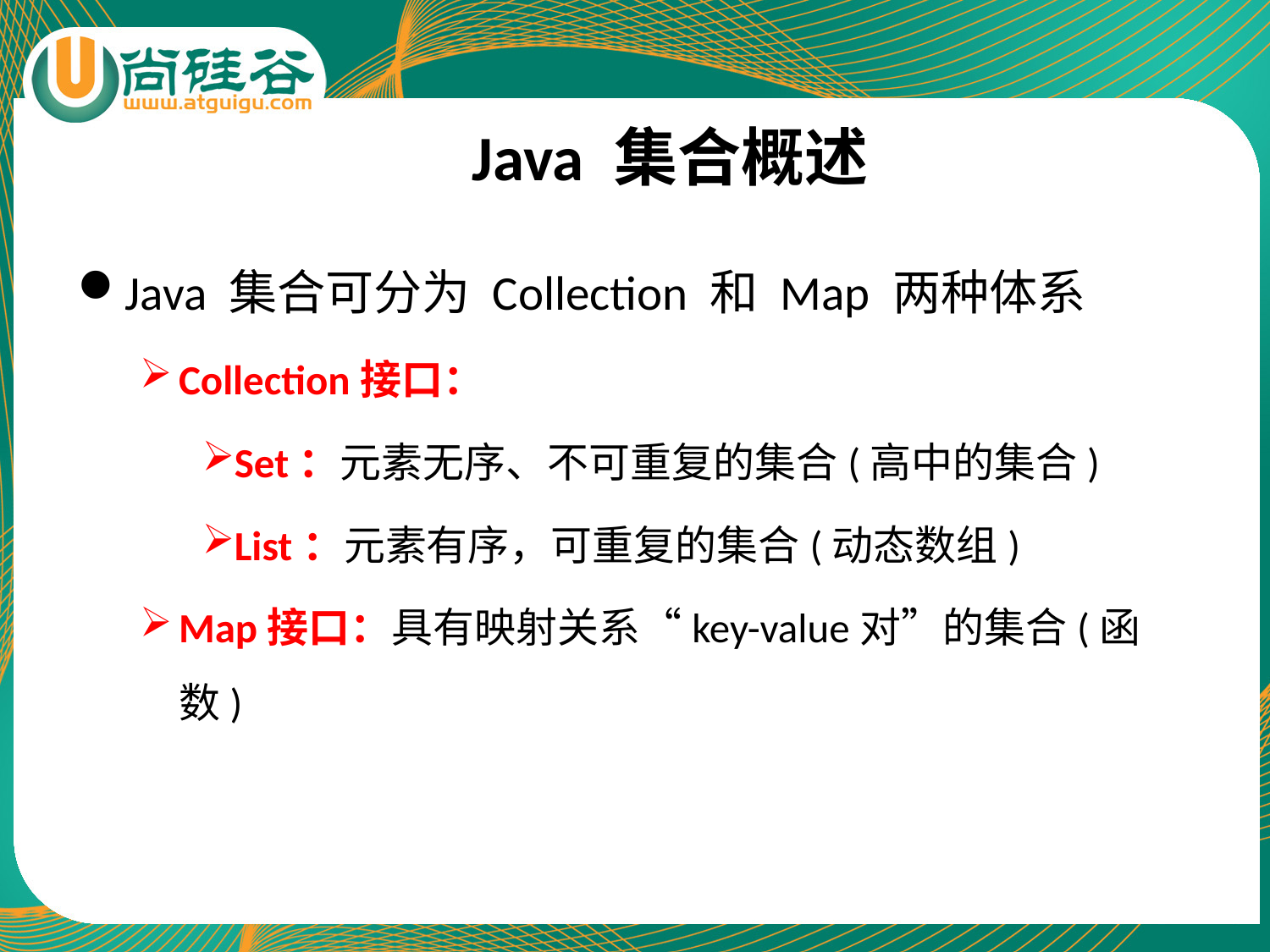

# Java 集合概述

Java 集合可分为 Collection 和 Map 两种体系
Collection接口：
Set：元素无序、不可重复的集合(高中的集合)
List：元素有序，可重复的集合(动态数组)
Map接口：具有映射关系“key-value对”的集合(函数)